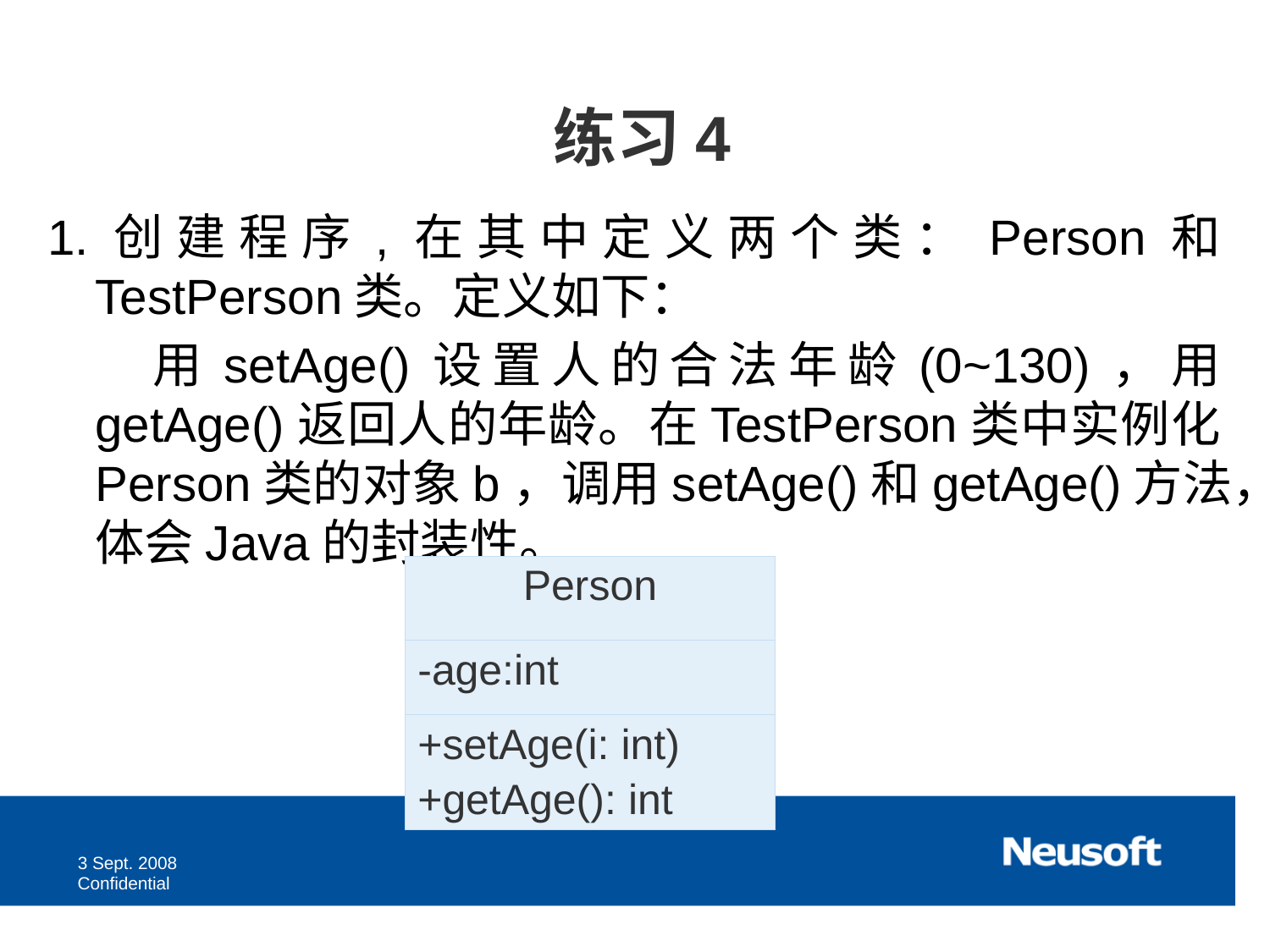

练习4
1.创建程序,在其中定义两个类：Person和TestPerson类。定义如下：
    用setAge()设置人的合法年龄(0~130)，用getAge()返回人的年龄。在TestPerson类中实例化Person类的对象b，调用setAge()和getAge()方法，体会Java的封装性。

| Person |
| --- |
| -age:int |
| +setAge(i: int) +getAge(): int |